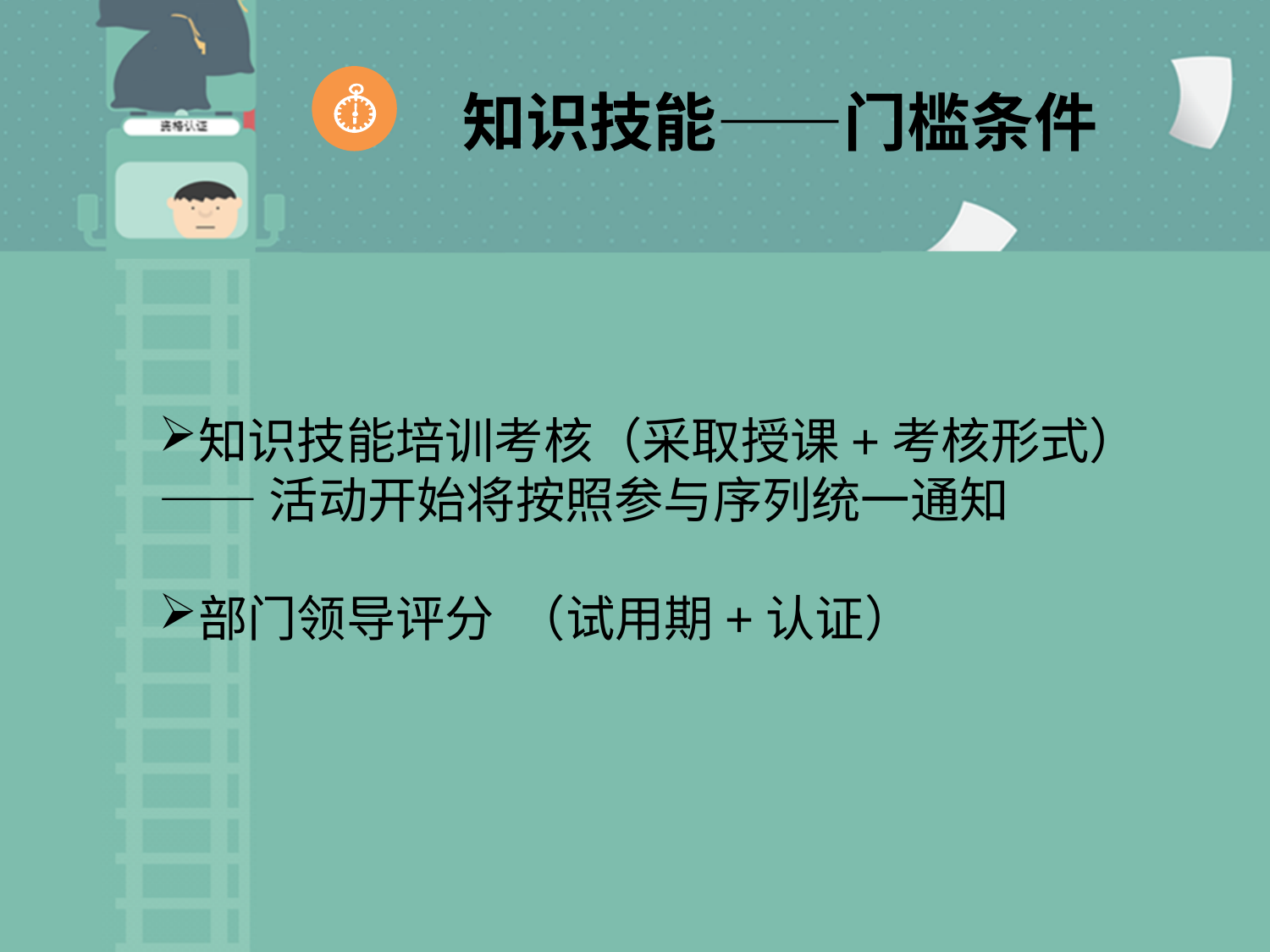

知识技能——门槛条件
知识技能培训考核（采取授课+考核形式）
——活动开始将按照参与序列统一通知

部门领导评分  （试用期+认证）